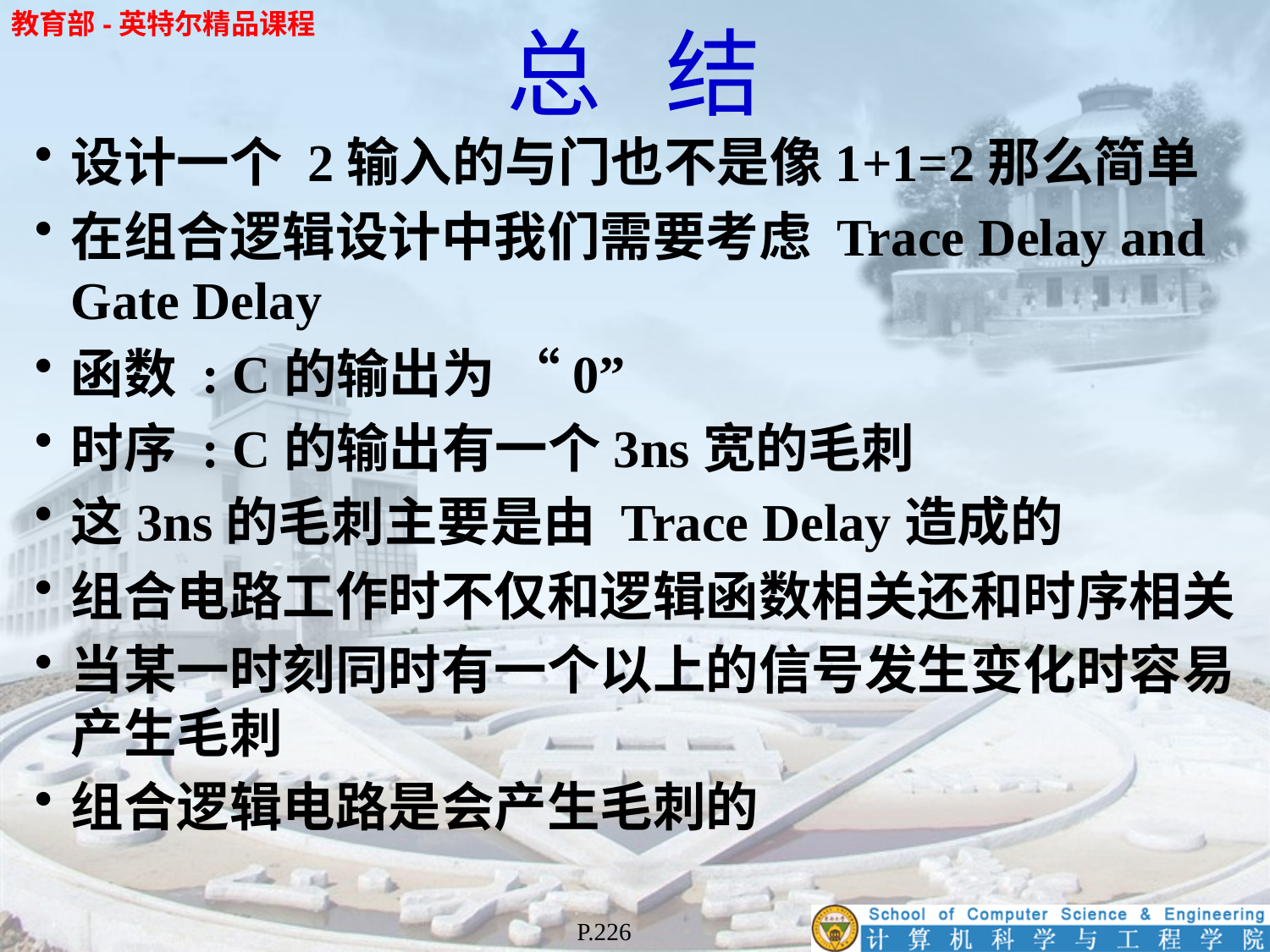

# 总   结
设计一个 2输入的与门也不是像1+1=2那么简单
在组合逻辑设计中我们需要考虑 Trace Delay and Gate Delay
函数 : C的输出为 “0”
时序 : C的输出有一个3ns宽的毛刺
这3ns的毛刺主要是由 Trace Delay造成的
组合电路工作时不仅和逻辑函数相关还和时序相关
当某一时刻同时有一个以上的信号发生变化时容易产生毛刺
组合逻辑电路是会产生毛刺的
P.226